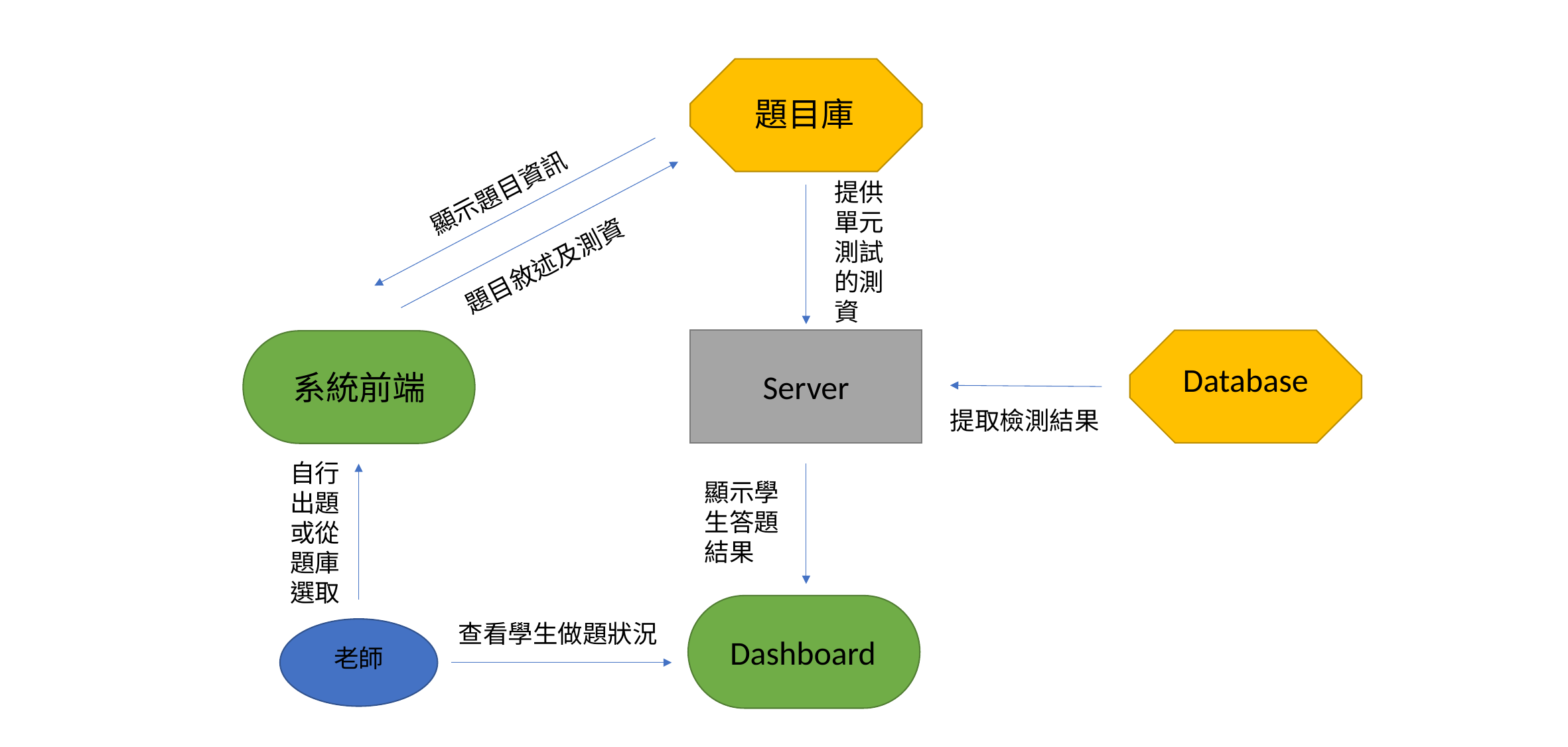

題目庫
顯示題目資訊
題目敘述及測資

Server

系統前端
Database
自行出題或從題庫選取

老師
顯示學生答題結果
查看學生做題狀況
提取檢測結果
提供單元測試的測資

Dashboard